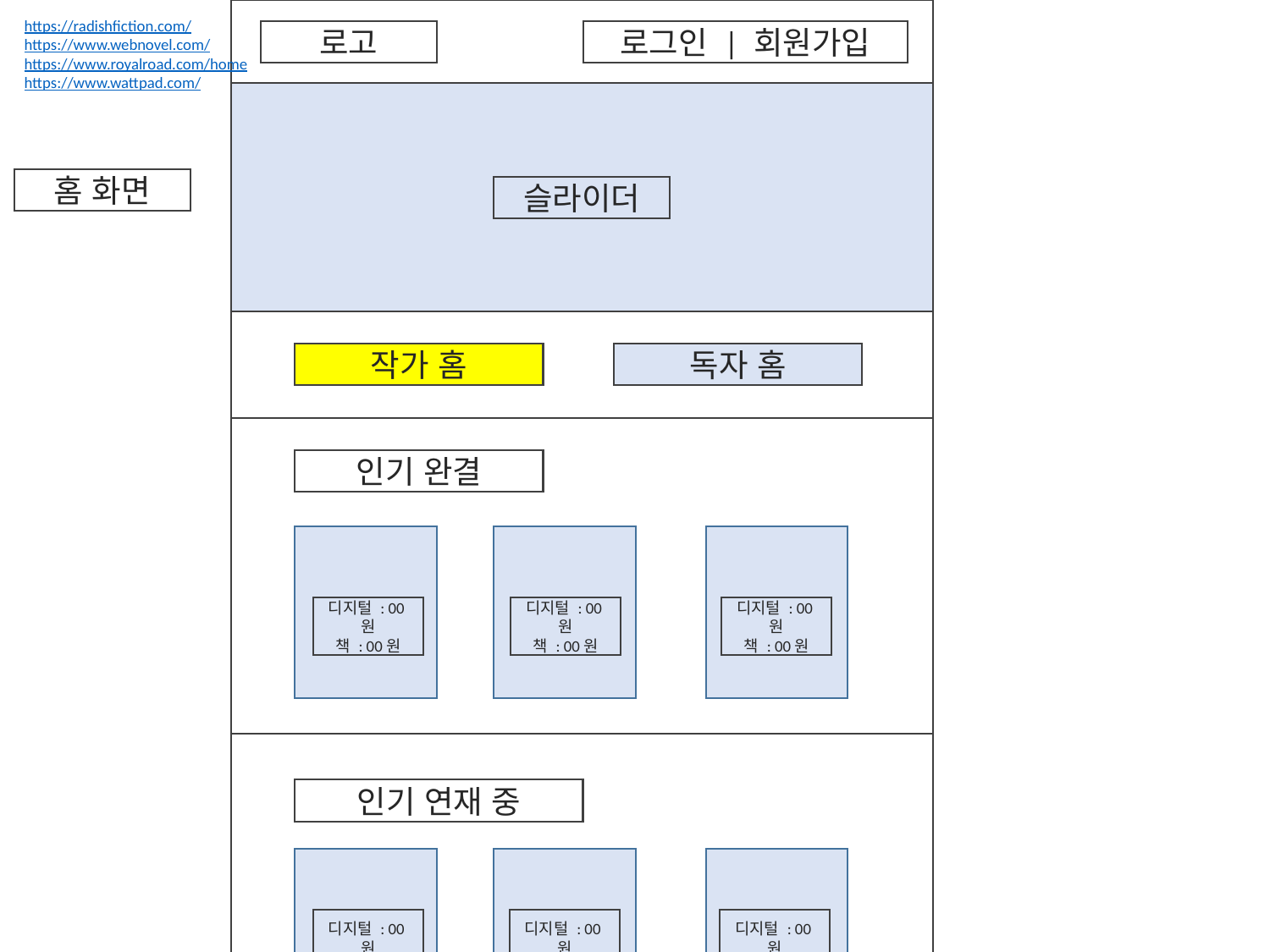

https://radishfiction.com/
https://www.webnovel.com/
https://www.royalroad.com/home
https://www.wattpad.com/

로고
로그인 | 회원가입

홈 화면
슬라이더
작가 홈
독자 홈

인기 완결

디지털 : 00원
책 : 00원
디지털 : 00원
책 : 00원
디지털 : 00원
책 : 00원

인기 연재 중

디지털 : 00원
디지털 : 00원
디지털 : 00원

오늘의 작가 소개(랜덤 뽑기)
작가 지망
일러스트 지원

삽화 둘러보기
footer